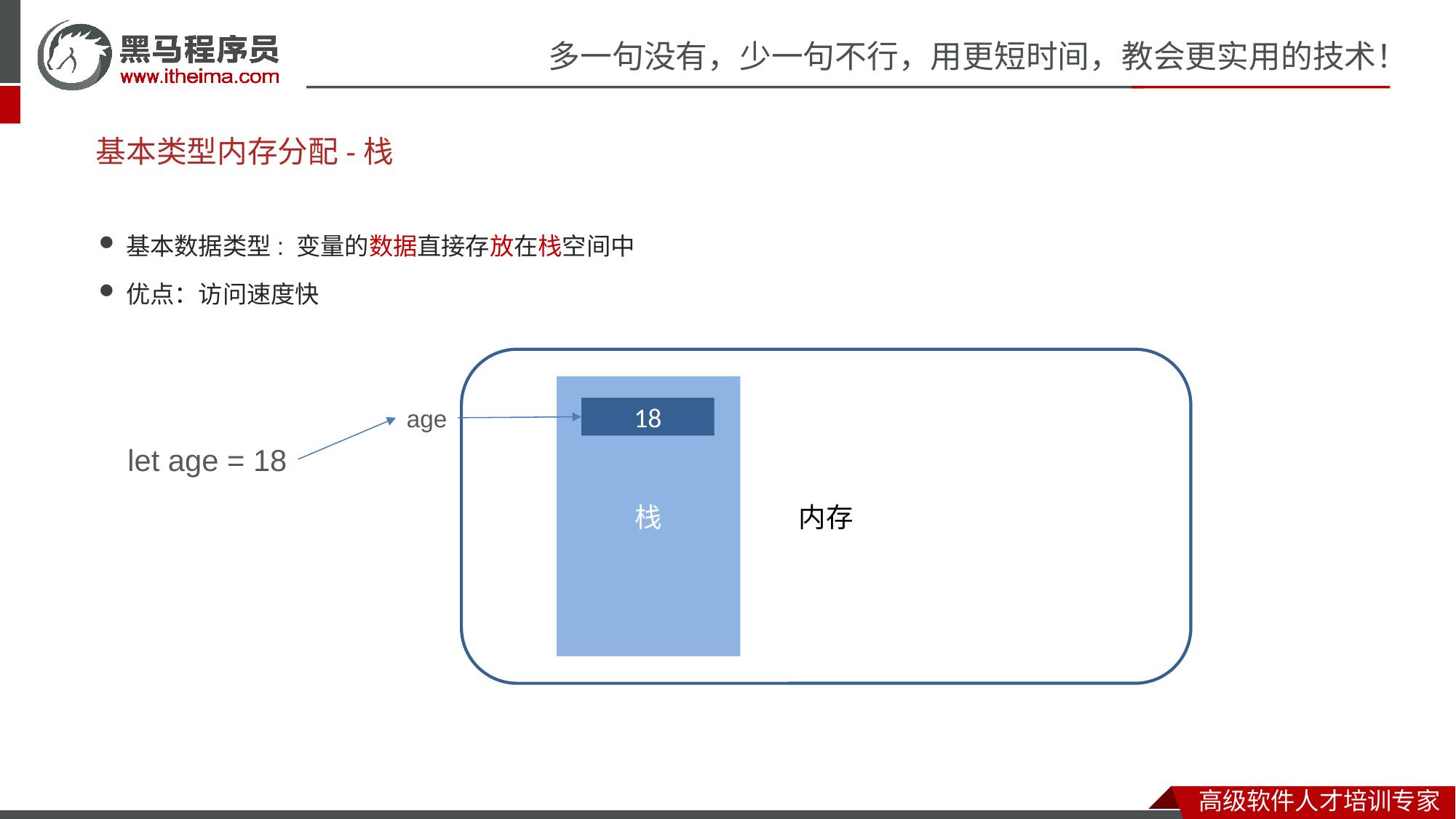

# 基本类型内存分配-栈
基本数据类型: 变量的数据直接存放在栈空间中
优点：访问速度快

内存
栈
age
18
let age = 18